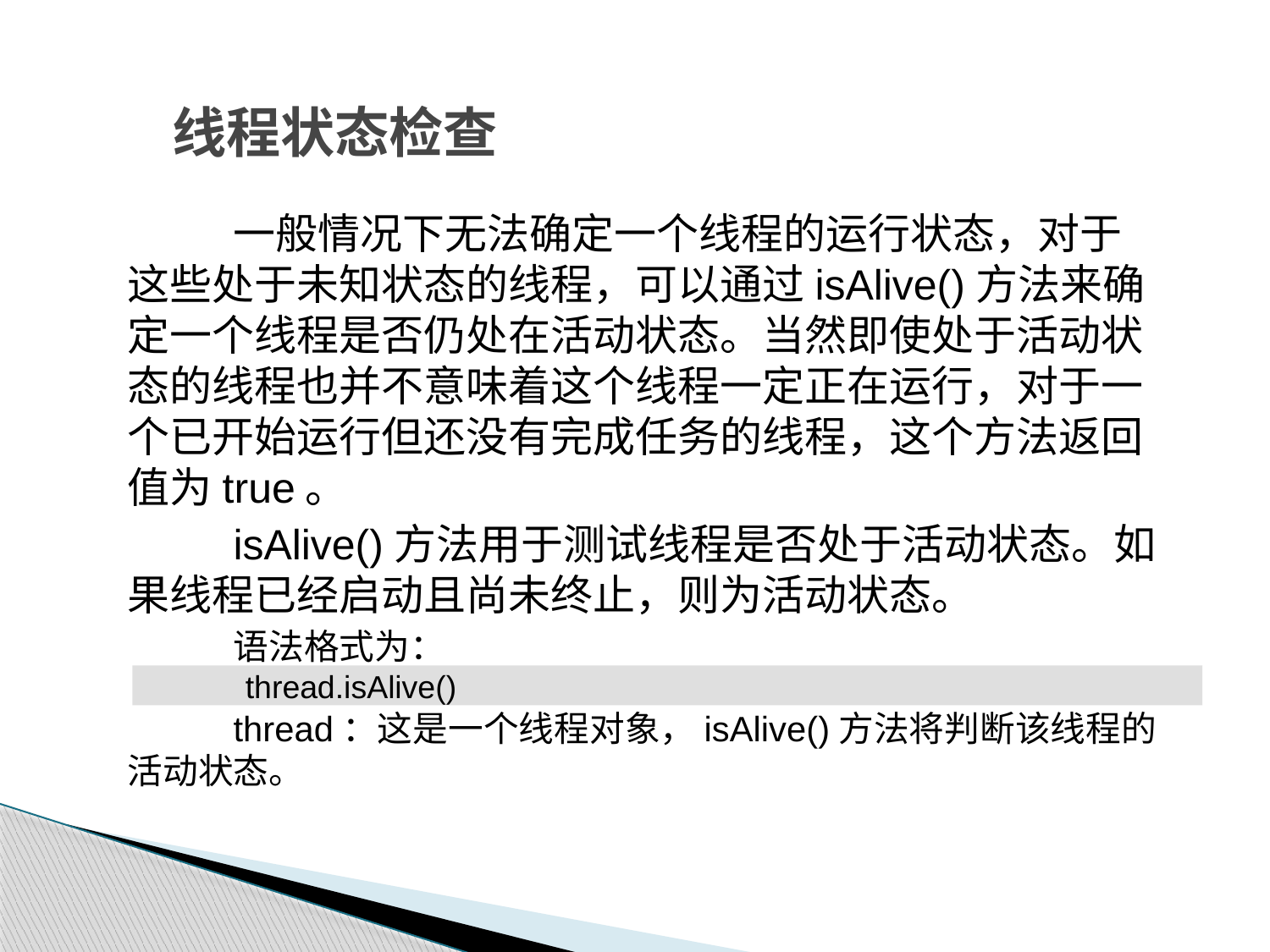

# 线程状态检查
一般情况下无法确定一个线程的运行状态，对于这些处于未知状态的线程，可以通过isAlive()方法来确定一个线程是否仍处在活动状态。当然即使处于活动状态的线程也并不意味着这个线程一定正在运行，对于一个已开始运行但还没有完成任务的线程，这个方法返回值为true。
isAlive()方法用于测试线程是否处于活动状态。如果线程已经启动且尚未终止，则为活动状态。
语法格式为：

thread：这是一个线程对象，isAlive()方法将判断该线程的活动状态。
thread.isAlive()